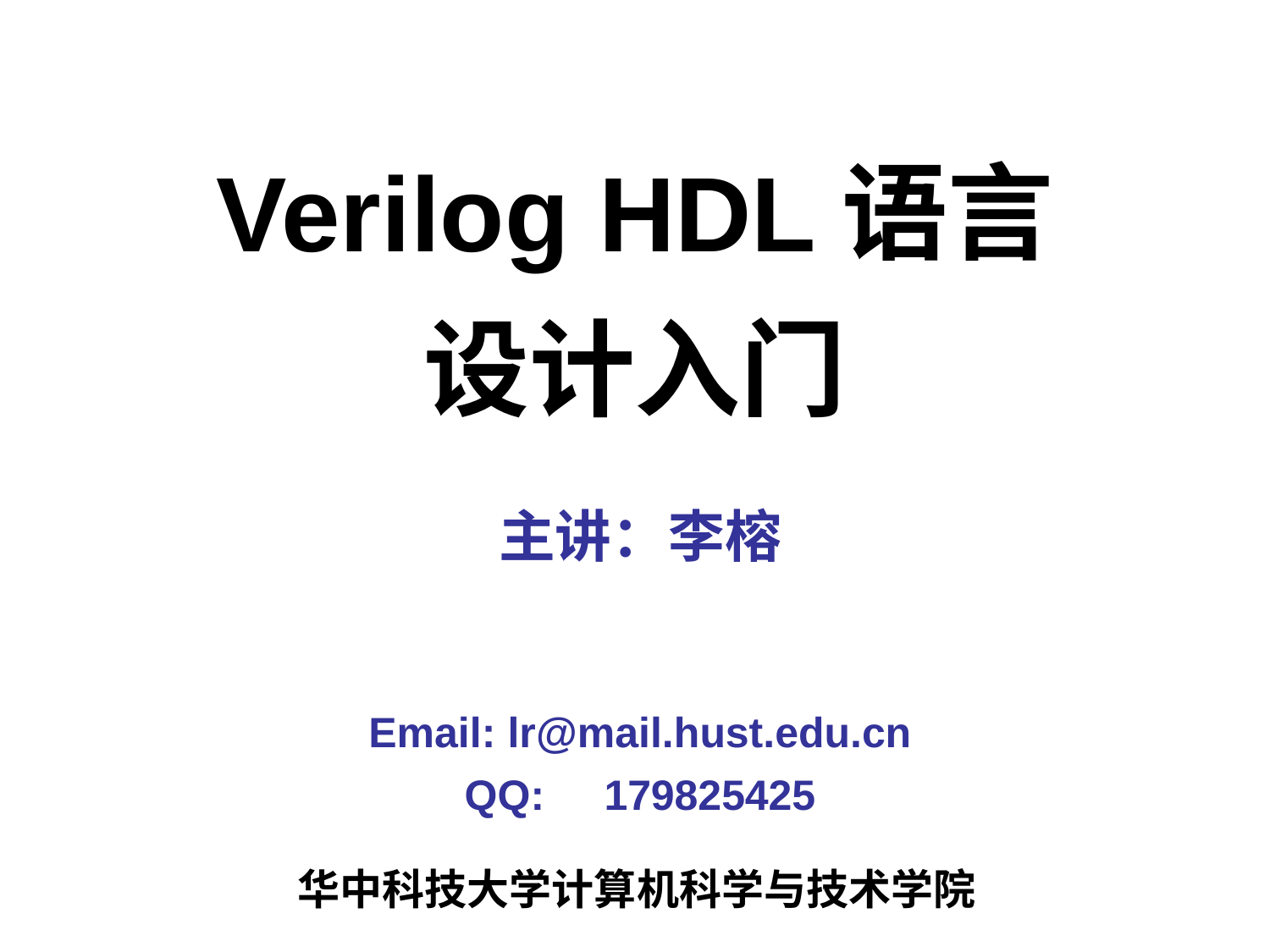

Verilog HDL语言
设计入门
主讲：李榕

Email: lr@mail.hust.edu.cn
QQ:     179825425
华中科技大学计算机科学与技术学院